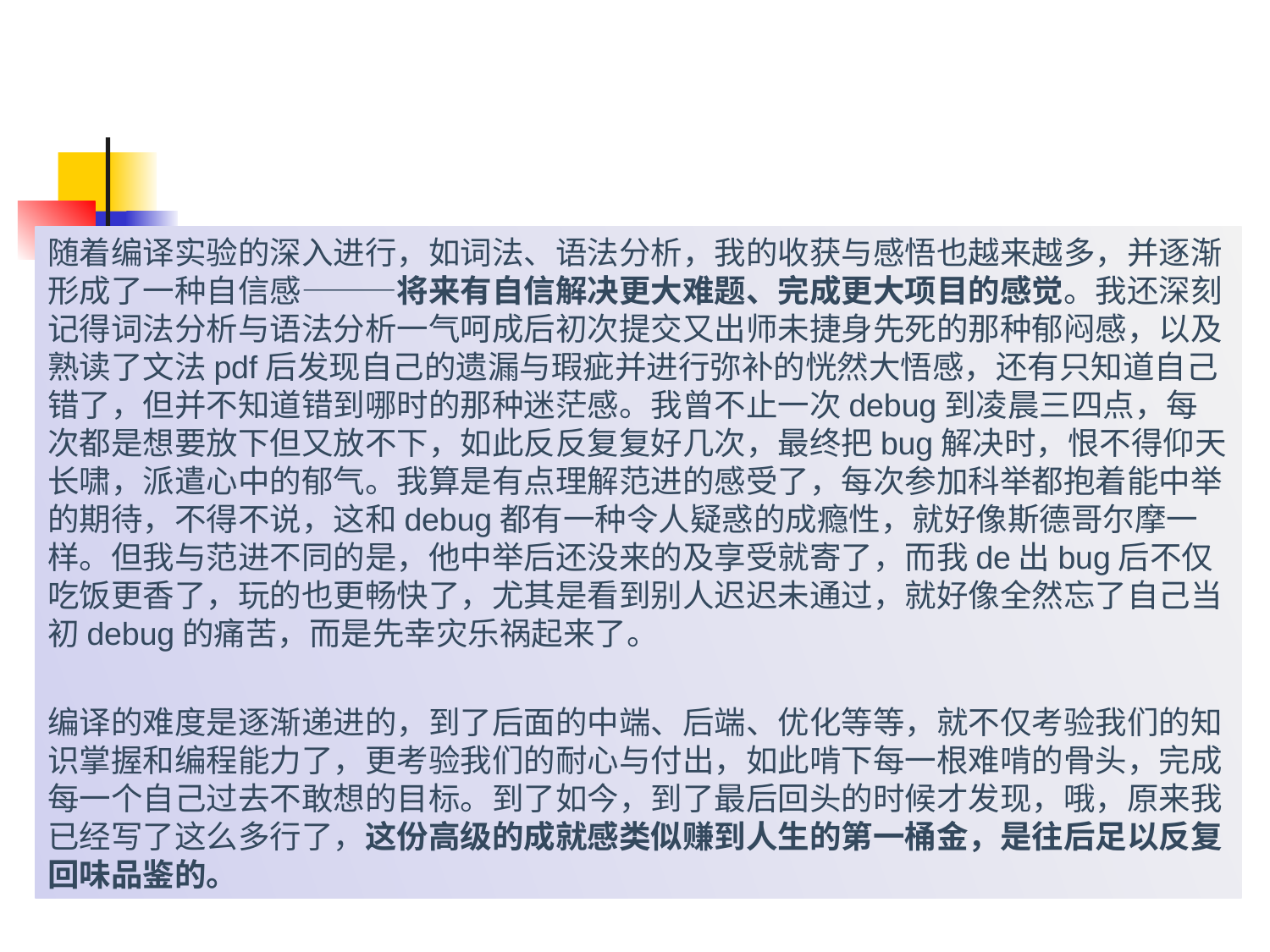

随着编译实验的深入进行，如词法、语法分析，我的收获与感悟也越来越多，并逐渐形成了一种自信感———将来有自信解决更大难题、完成更大项目的感觉。我还深刻记得词法分析与语法分析一气呵成后初次提交又出师未捷身先死的那种郁闷感，以及熟读了文法pdf后发现自己的遗漏与瑕疵并进行弥补的恍然大悟感，还有只知道自己错了，但并不知道错到哪时的那种迷茫感。我曾不止一次debug到凌晨三四点，每次都是想要放下但又放不下，如此反反复复好几次，最终把bug解决时，恨不得仰天长啸，派遣心中的郁气。我算是有点理解范进的感受了，每次参加科举都抱着能中举的期待，不得不说，这和debug都有一种令人疑惑的成瘾性，就好像斯德哥尔摩一样。但我与范进不同的是，他中举后还没来的及享受就寄了，而我de出bug后不仅吃饭更香了，玩的也更畅快了，尤其是看到别人迟迟未通过，就好像全然忘了自己当初debug的痛苦，而是先幸灾乐祸起来了。

编译的难度是逐渐递进的，到了后面的中端、后端、优化等等，就不仅考验我们的知识掌握和编程能力了，更考验我们的耐心与付出，如此啃下每一根难啃的骨头，完成每一个自己过去不敢想的目标。到了如今，到了最后回头的时候才发现，哦，原来我已经写了这么多行了，这份高级的成就感类似赚到人生的第一桶金，是往后足以反复回味品鉴的。